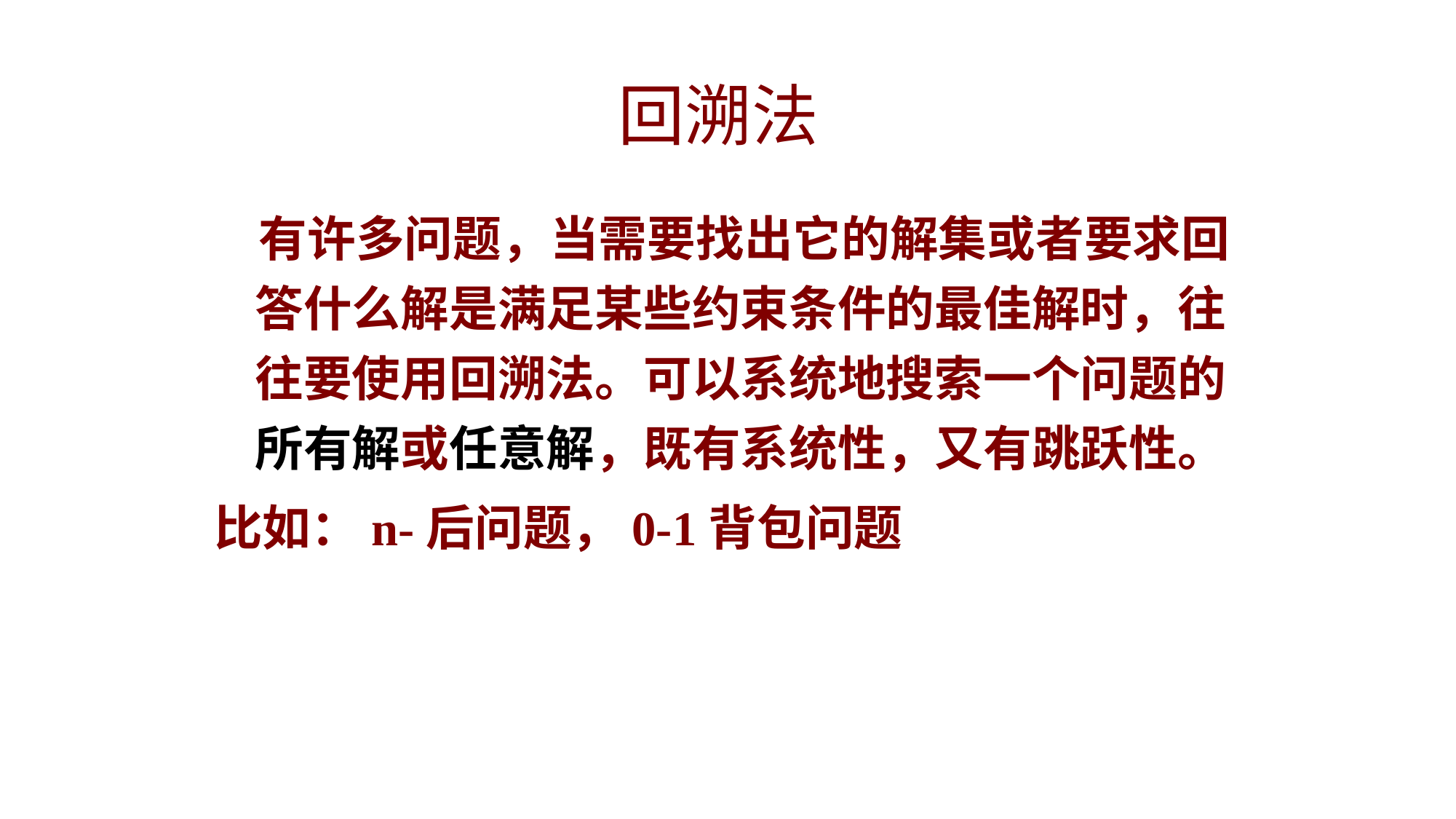

回溯法
   有许多问题，当需要找出它的解集或者要求回答什么解是满足某些约束条件的最佳解时，往往要使用回溯法。可以系统地搜索一个问题的所有解或任意解，既有系统性，又有跳跃性。
比如：n-后问题，0-1背包问题

4